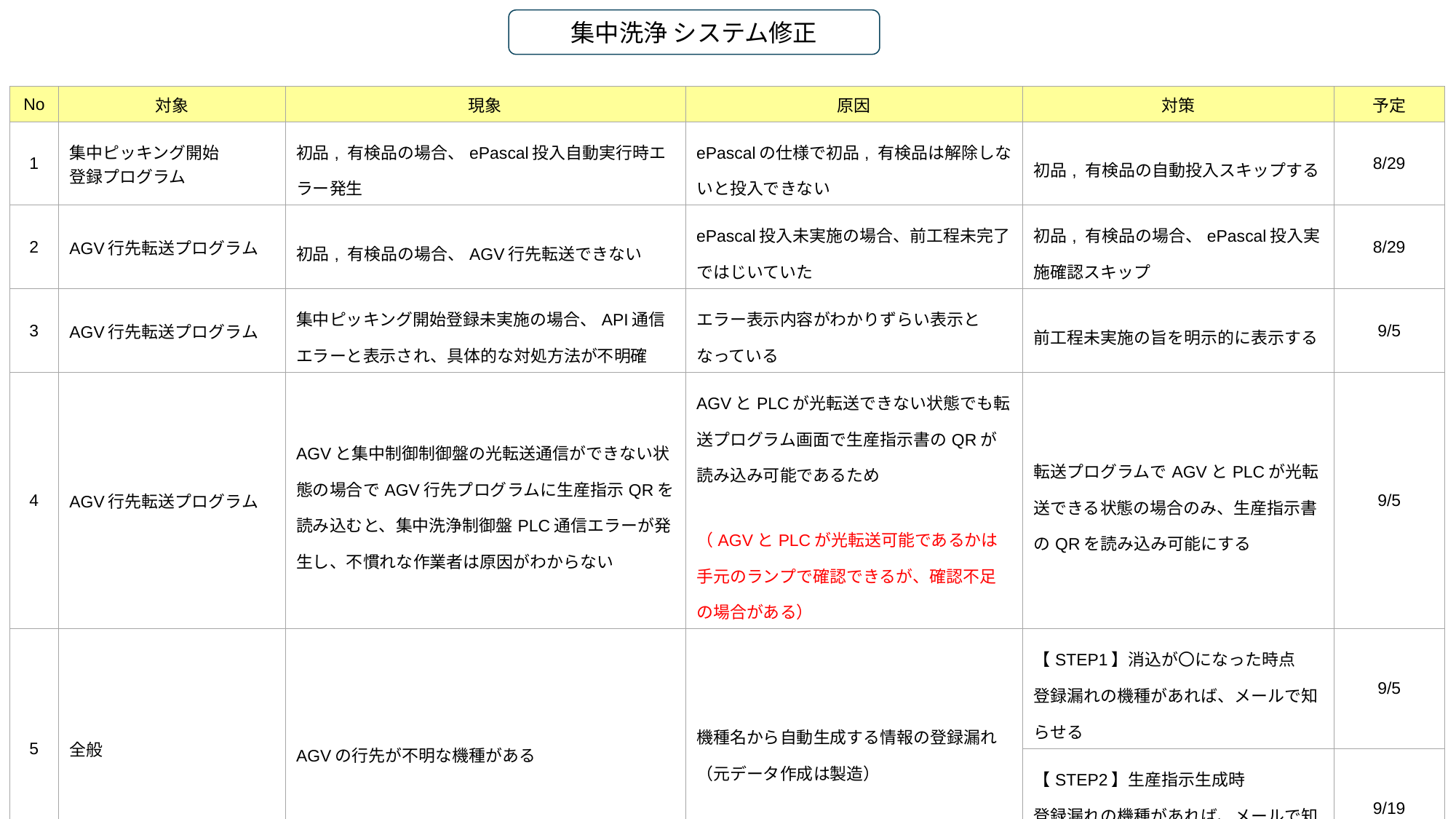

集中洗浄 システム修正
| No | 対象 | 現象 | 原因 | 対策 | 予定 |
| --- | --- | --- | --- | --- | --- |
| 1 | 集中ピッキング開始 登録プログラム | 初品, 有検品の場合、ePascal投入自動実行時エラー発生 | ePascalの仕様で初品, 有検品は解除しないと投入できない | 初品, 有検品の自動投入スキップする | 8/29 |
| 2 | AGV行先転送プログラム | 初品, 有検品の場合、AGV行先転送できない | ePascal投入未実施の場合、前工程未完了ではじいていた | 初品, 有検品の場合、ePascal投入実施確認スキップ | 8/29 |
| 3 | AGV行先転送プログラム | 集中ピッキング開始登録未実施の場合、API通信エラーと表示され、具体的な対処方法が不明確 | エラー表示内容がわかりずらい表示となっている | 前工程未実施の旨を明示的に表示する | 9/5 |
| 4 | AGV行先転送プログラム | AGVと集中制御制御盤の光転送通信ができない状態の場合でAGV行先プログラムに生産指示QRを読み込むと、集中洗浄制御盤PLC通信エラーが発生し、不慣れな作業者は原因がわからない | AGVとPLCが光転送できない状態でも転送プログラム画面で生産指示書のQRが読み込み可能であるため （AGVとPLCが光転送可能であるかは手元のランプで確認できるが、確認不足の場合がある） | 転送プログラムでAGVとPLCが光転送できる状態の場合のみ、生産指示書のQRを読み込み可能にする | 9/5 |
| 5 | 全般 | AGVの行先が不明な機種がある | 機種名から自動生成する情報の登録漏れ （元データ作成は製造） | 【STEP1】消込が〇になった時点 登録漏れの機種があれば、メールで知らせる | 9/5 |
|  |  |  |  | 【STEP2】生産指示生成時 登録漏れの機種があれば、メールで知らせる | 9/19 |